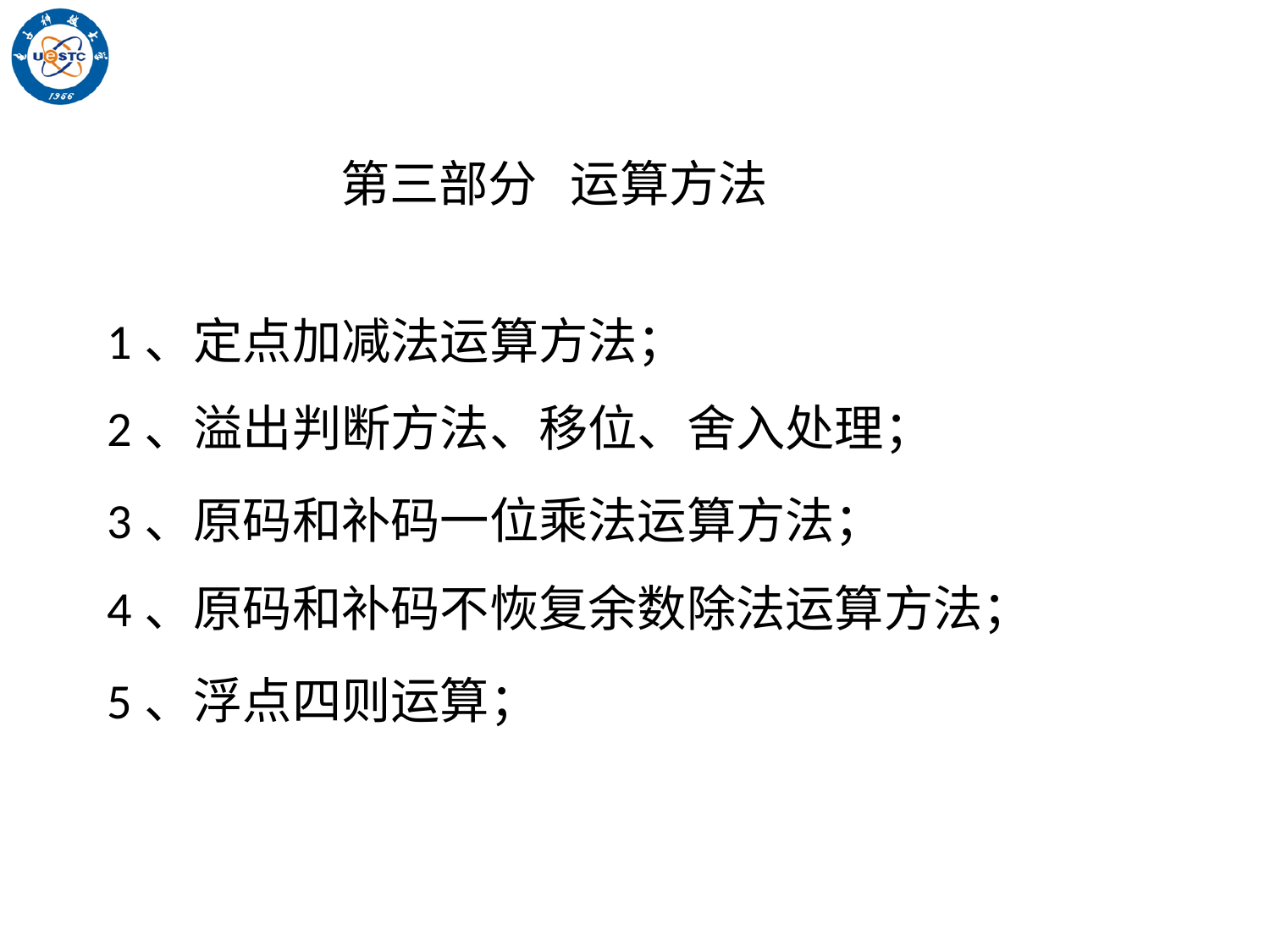

第三部分   运算方法
1、定点加减法运算方法；
2、溢出判断方法、移位、舍入处理；
3、原码和补码一位乘法运算方法；
4、原码和补码不恢复余数除法运算方法；
5、浮点四则运算；